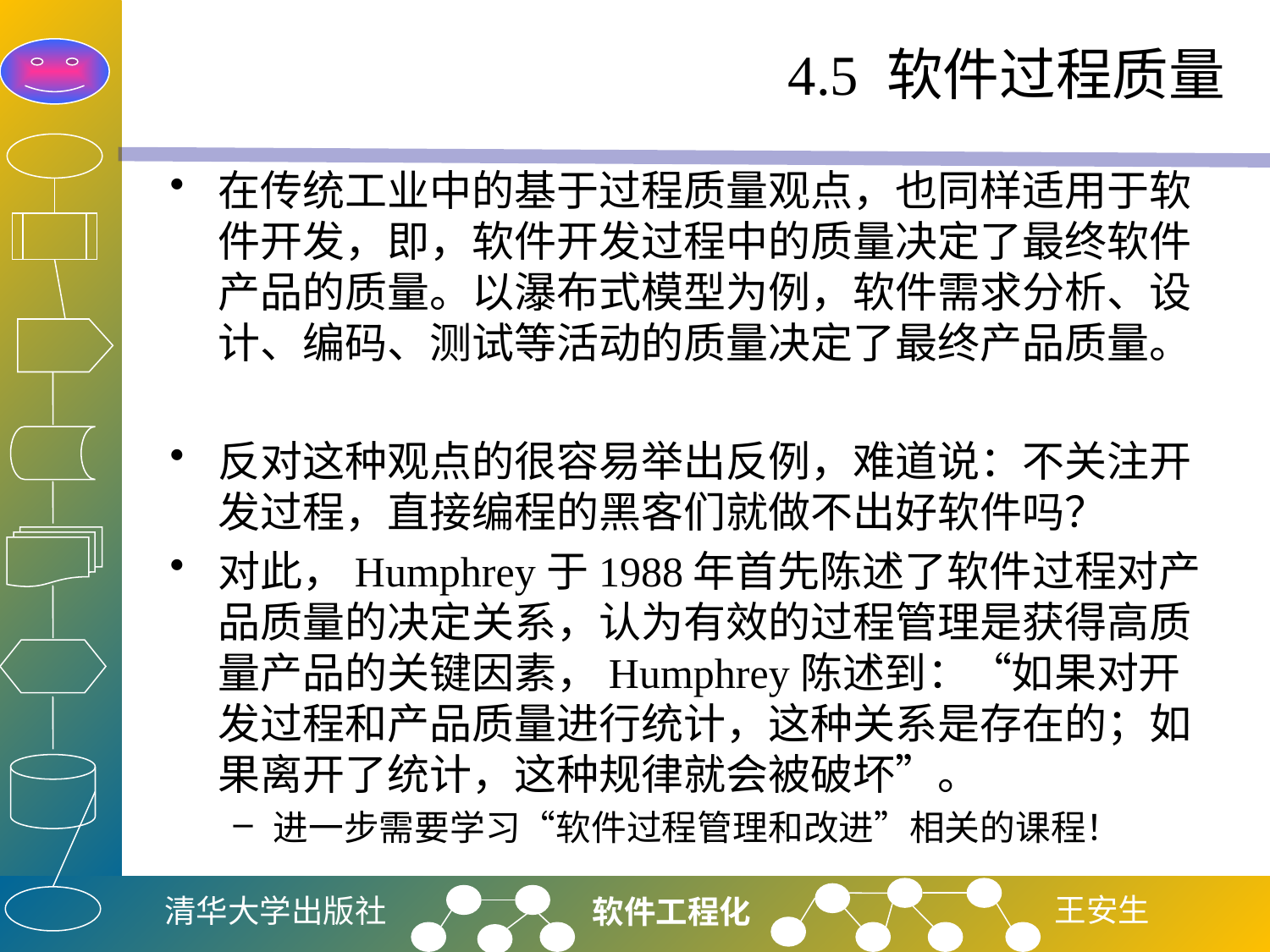

# 4.5 软件过程质量
在传统工业中的基于过程质量观点，也同样适用于软件开发，即，软件开发过程中的质量决定了最终软件产品的质量。以瀑布式模型为例，软件需求分析、设计、编码、测试等活动的质量决定了最终产品质量。

反对这种观点的很容易举出反例，难道说：不关注开发过程，直接编程的黑客们就做不出好软件吗？
对此，Humphrey于1988年首先陈述了软件过程对产品质量的决定关系，认为有效的过程管理是获得高质量产品的关键因素，Humphrey陈述到：“如果对开发过程和产品质量进行统计，这种关系是存在的；如果离开了统计，这种规律就会被破坏”。
进一步需要学习“软件过程管理和改进”相关的课程！